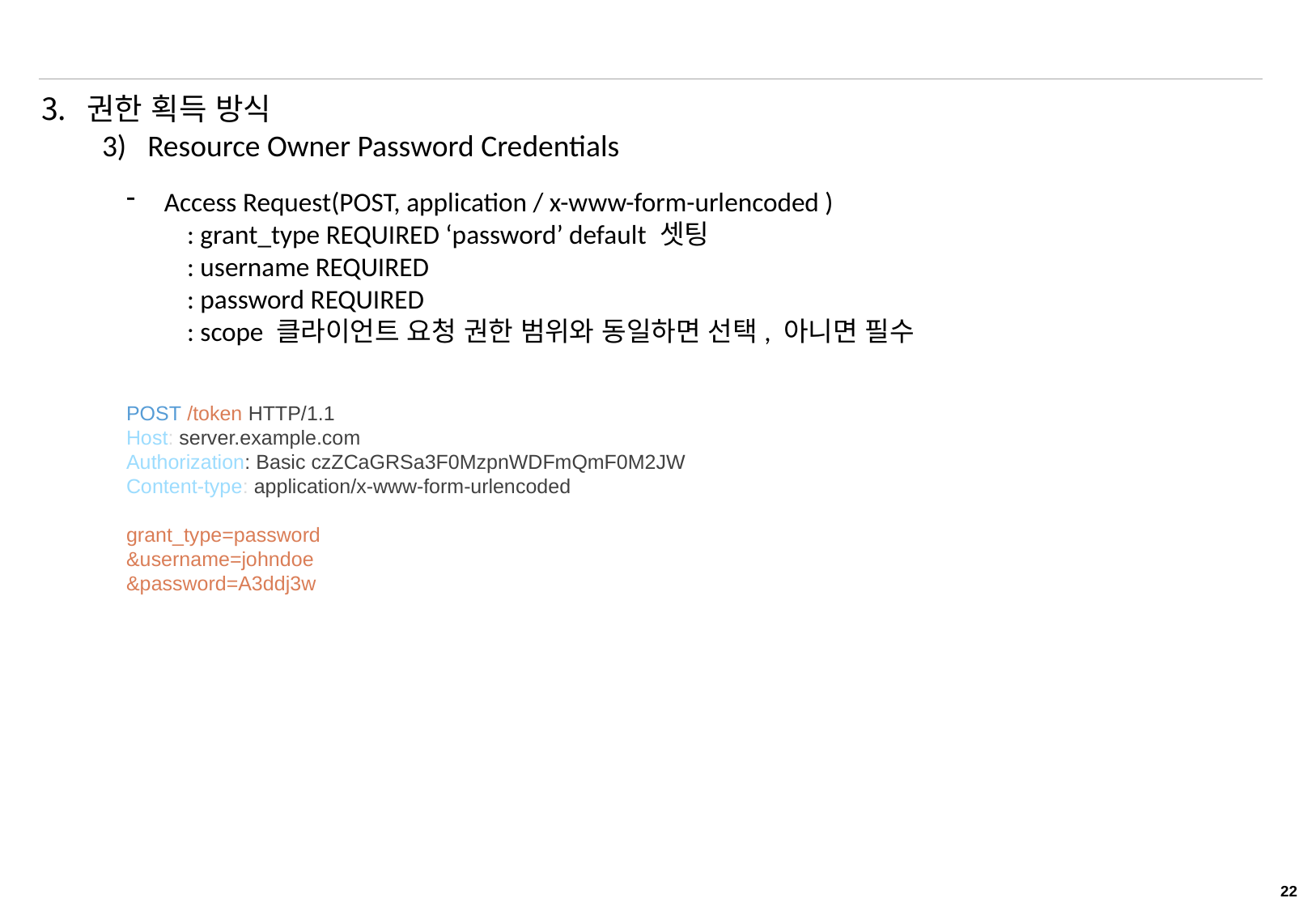

권한 획득 방식
Resource Owner Password Credentials
Access Request(POST, application / x-www-form-urlencoded )
: grant_type REQUIRED ‘password’ default 셋팅
: username REQUIRED
: password REQUIRED
: scope 클라이언트 요청 권한 범위와 동일하면 선택, 아니면 필수
POST /token HTTP/1.1
Host: server.example.com
Authorization: Basic czZCaGRSa3F0MzpnWDFmQmF0M2JW
Content-type: application/x-www-form-urlencoded

grant_type=password
&username=johndoe
&password=A3ddj3w